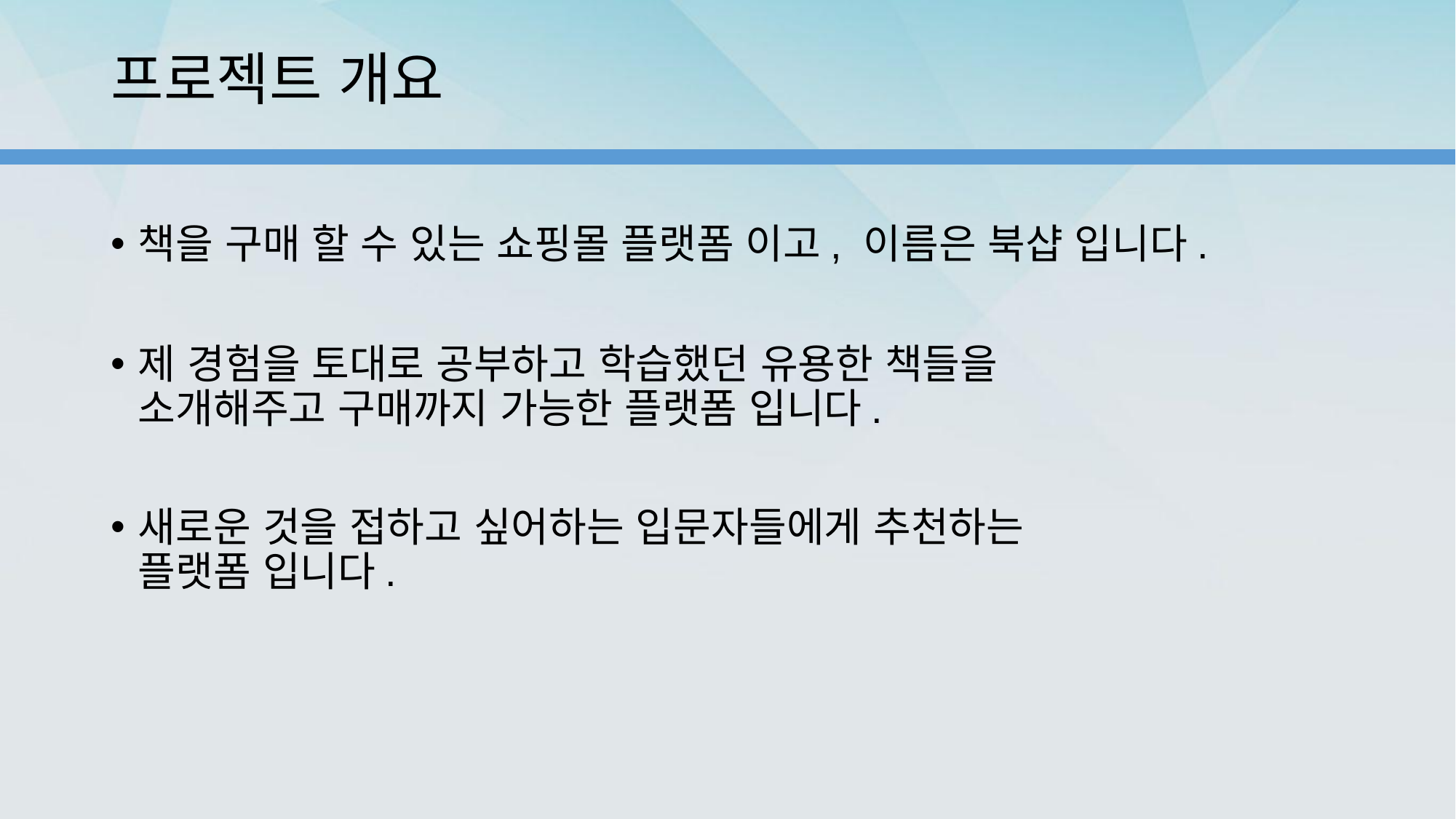

# 프로젝트 개요
책을 구매 할 수 있는 쇼핑몰 플랫폼 이고, 이름은 북샵 입니다.

제 경험을 토대로 공부하고 학습했던 유용한 책들을
소개해주고 구매까지 가능한 플랫폼 입니다.

새로운 것을 접하고 싶어하는 입문자들에게 추천하는
플랫폼 입니다.